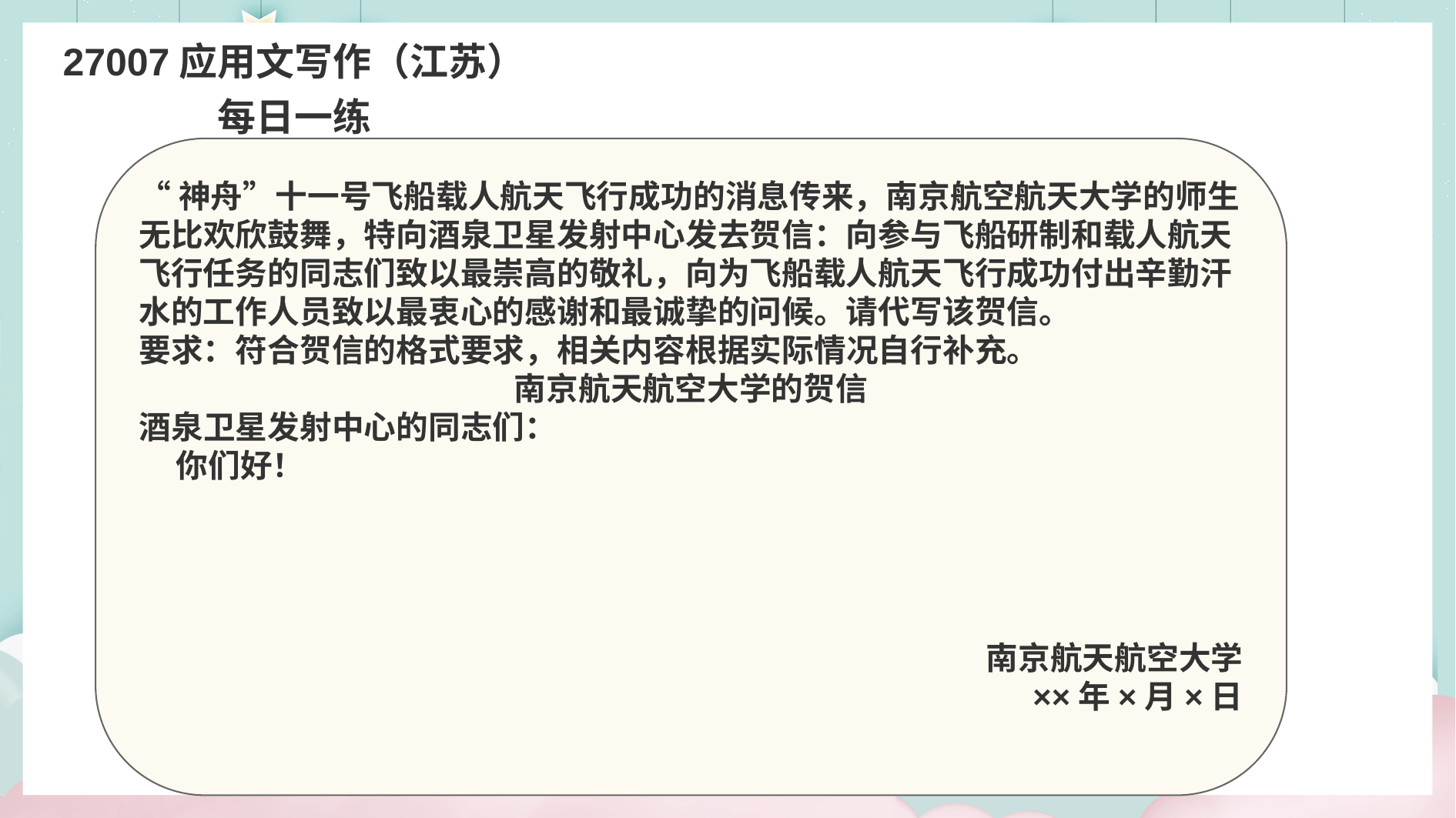

27007应用文写作（江苏）
每日一练
“神舟”十一号飞船载人航天飞行成功的消息传来，南京航空航天大学的师生无比欢欣鼓舞，特向酒泉卫星发射中心发去贺信：向参与飞船研制和载人航天飞行任务的同志们致以最崇高的敬礼，向为飞船载人航天飞行成功付出辛勤汗水的工作人员致以最衷心的感谢和最诚挚的问候。请代写该贺信。
要求：符合贺信的格式要求，相关内容根据实际情况自行补充。
南京航天航空大学的贺信
酒泉卫星发射中心的同志们：
    你们好！

南京航天航空大学
××年×月×日